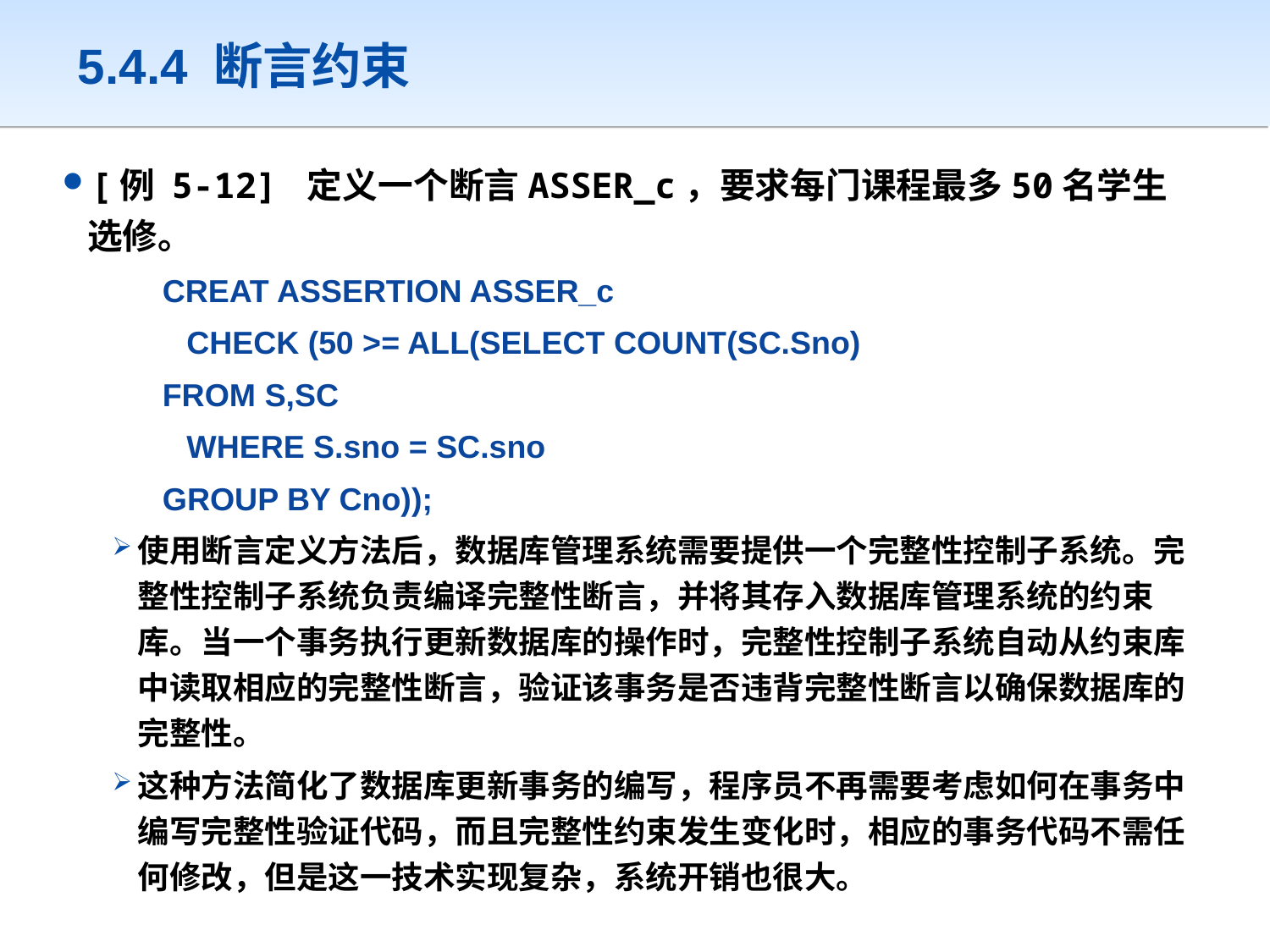

# 5.4.4 断言约束
[例 5-12] 定义一个断言ASSER_c，要求每门课程最多50名学生选修。
CREAT ASSERTION ASSER_c
	CHECK (50 >= ALL(SELECT COUNT(SC.Sno)
FROM S,SC
	WHERE S.sno = SC.sno
GROUP BY Cno));
使用断言定义方法后，数据库管理系统需要提供一个完整性控制子系统。完整性控制子系统负责编译完整性断言，并将其存入数据库管理系统的约束库。当一个事务执行更新数据库的操作时，完整性控制子系统自动从约束库中读取相应的完整性断言，验证该事务是否违背完整性断言以确保数据库的完整性。
这种方法简化了数据库更新事务的编写，程序员不再需要考虑如何在事务中编写完整性验证代码，而且完整性约束发生变化时，相应的事务代码不需任何修改，但是这一技术实现复杂，系统开销也很大。